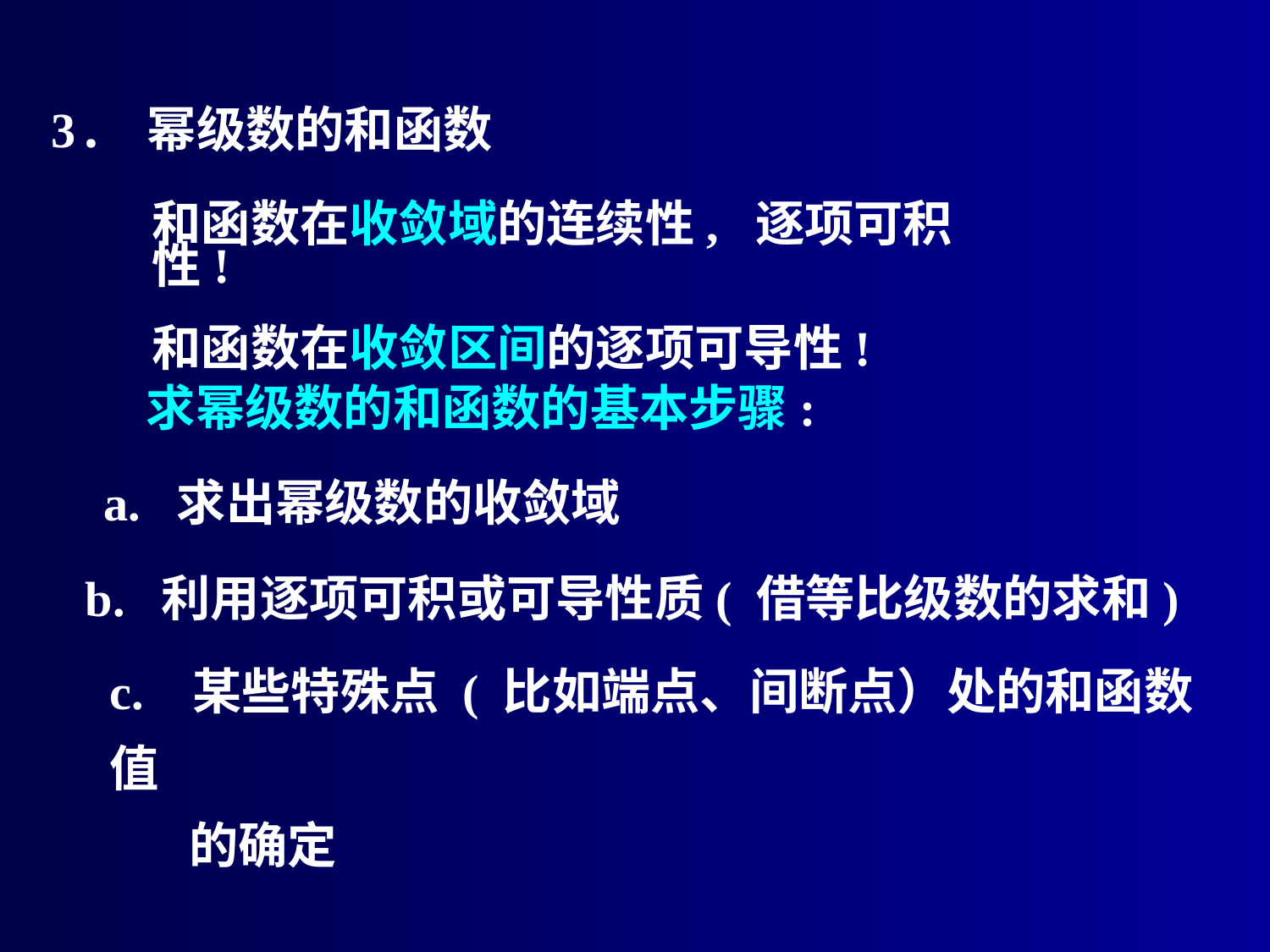

3. 幂级数的和函数
和函数在收敛域的连续性,  逐项可积性!

和函数在收敛区间的逐项可导性!
求幂级数的和函数的基本步骤:
a.  求出幂级数的收敛域
b.  利用逐项可积或可导性质( 借等比级数的求和)
c.   某些特殊点 ( 比如端点、间断点）处的和函数值
      的确定